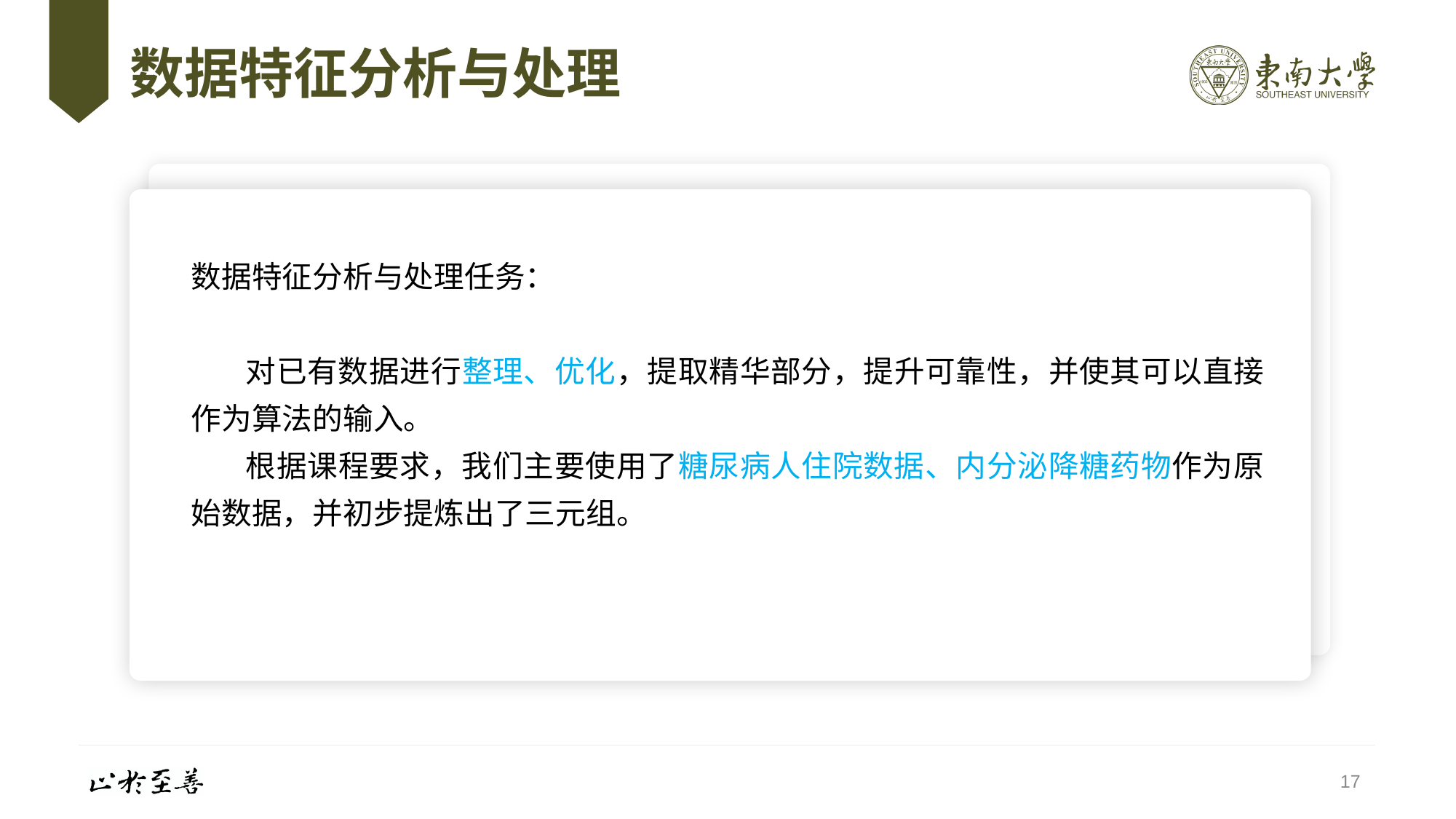

# 数据特征分析与处理

数据特征分析与处理任务：

对已有数据进行整理、优化，提取精华部分，提升可靠性，并使其可以直接作为算法的输入。
根据课程要求，我们主要使用了糖尿病人住院数据、内分泌降糖药物作为原始数据，并初步提炼出了三元组。
17